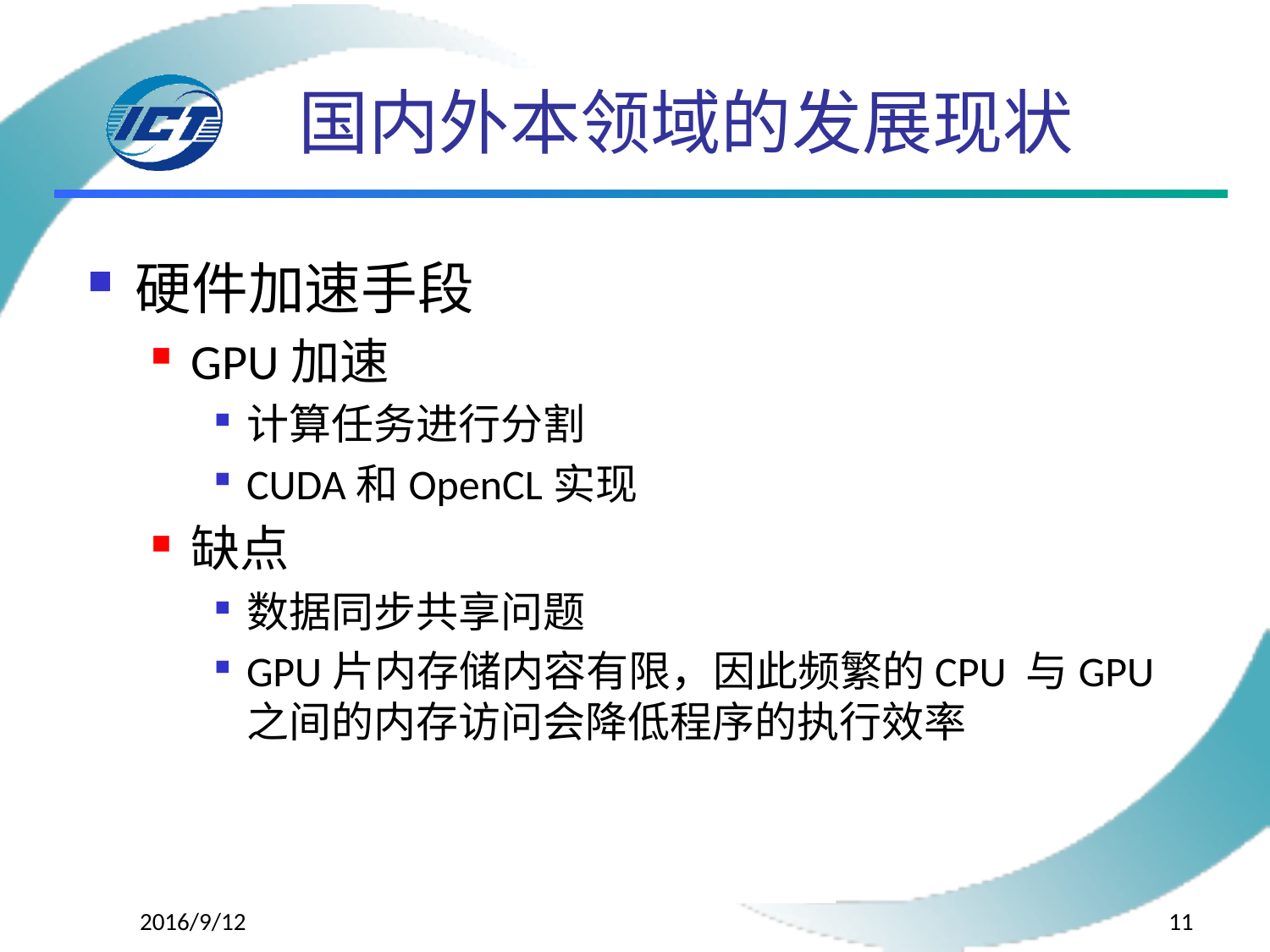

# 国内外本领域的发展现状
硬件加速手段
GPU加速
计算任务进行分割
CUDA和OpenCL实现
缺点
数据同步共享问题
GPU片内存储内容有限，因此频繁的CPU 与GPU 之间的内存访问会降低程序的执行效率
2016/9/12
11